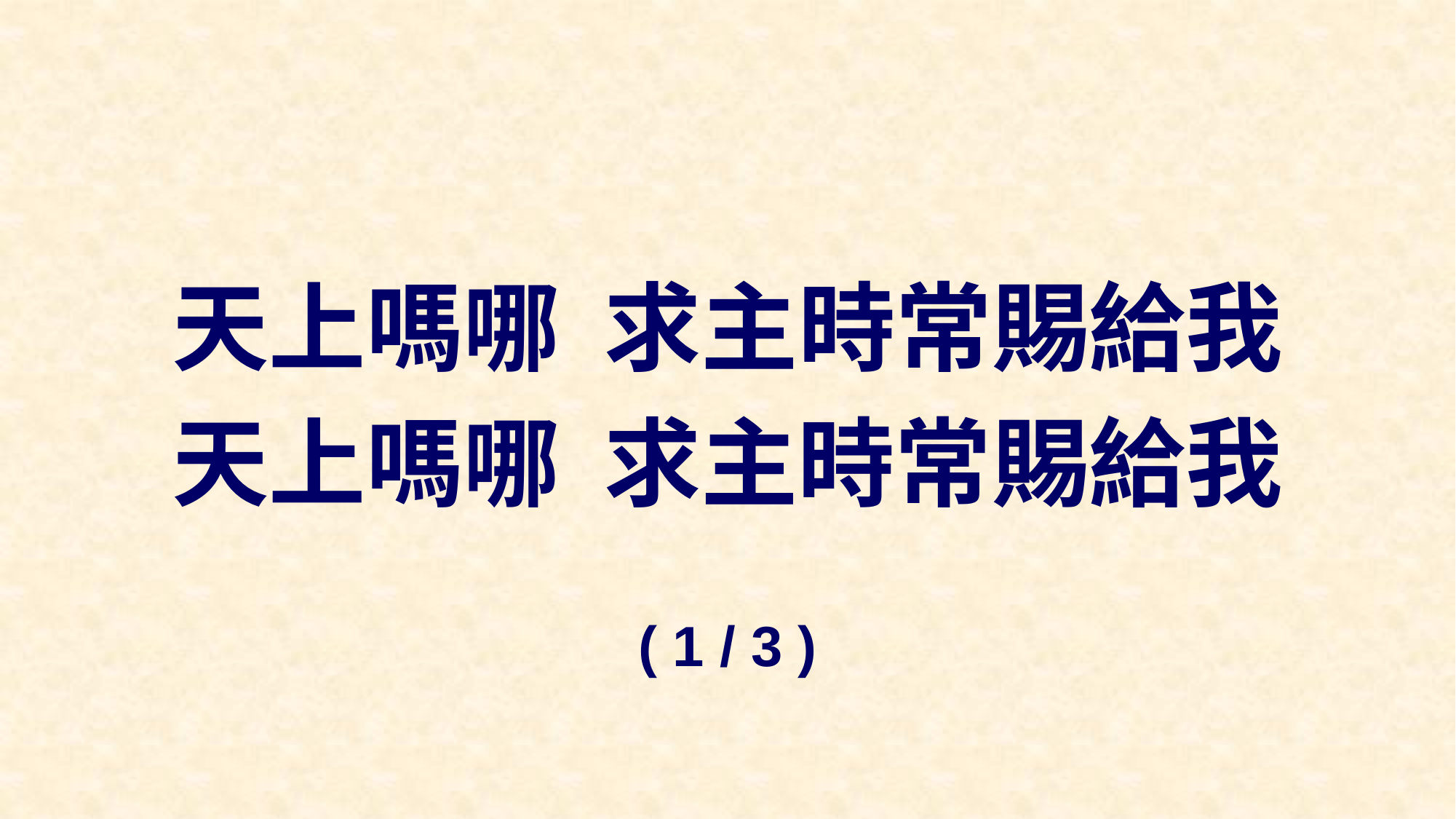

天上嗎哪  求主時常賜給我
天上嗎哪  求主時常賜給我
( 1 / 3 )